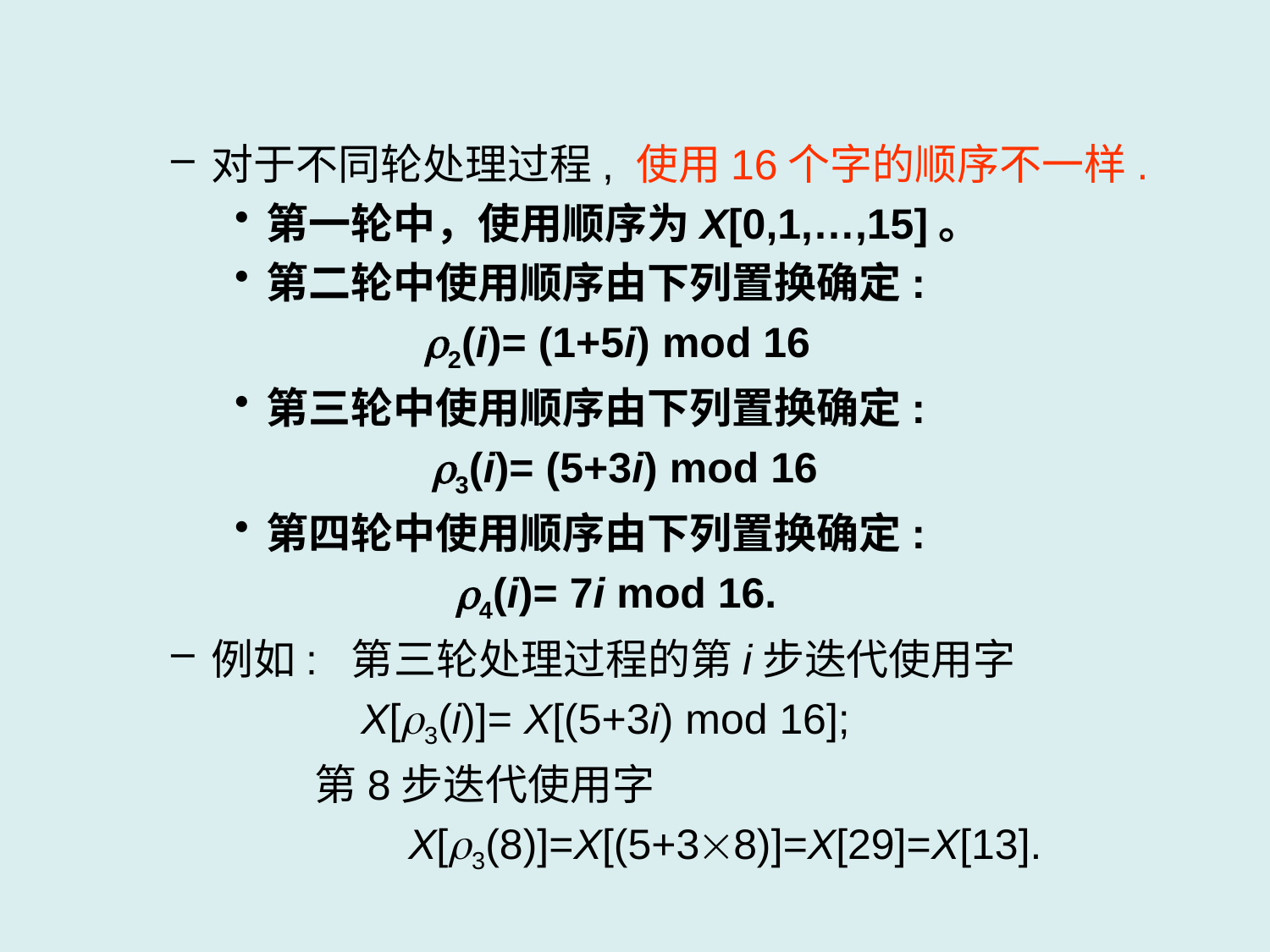

对于不同轮处理过程, 使用16个字的顺序不一样.
第一轮中，使用顺序为X[0,1,…,15]。
第二轮中使用顺序由下列置换确定:
                ρ2(i)= (1+5i) mod 16
第三轮中使用顺序由下列置换确定:
                      ρ3(i)= (5+3i) mod 16
第四轮中使用顺序由下列置换确定:
                        ρ4(i)= 7i mod 16.
例如:  第三轮处理过程的第i步迭代使用字
                X[ρ3(i)]= X[(5+3i) mod 16];
              第8步迭代使用字
                    X[ρ3(8)]=X[(5+3×8)]=X[29]=X[13].